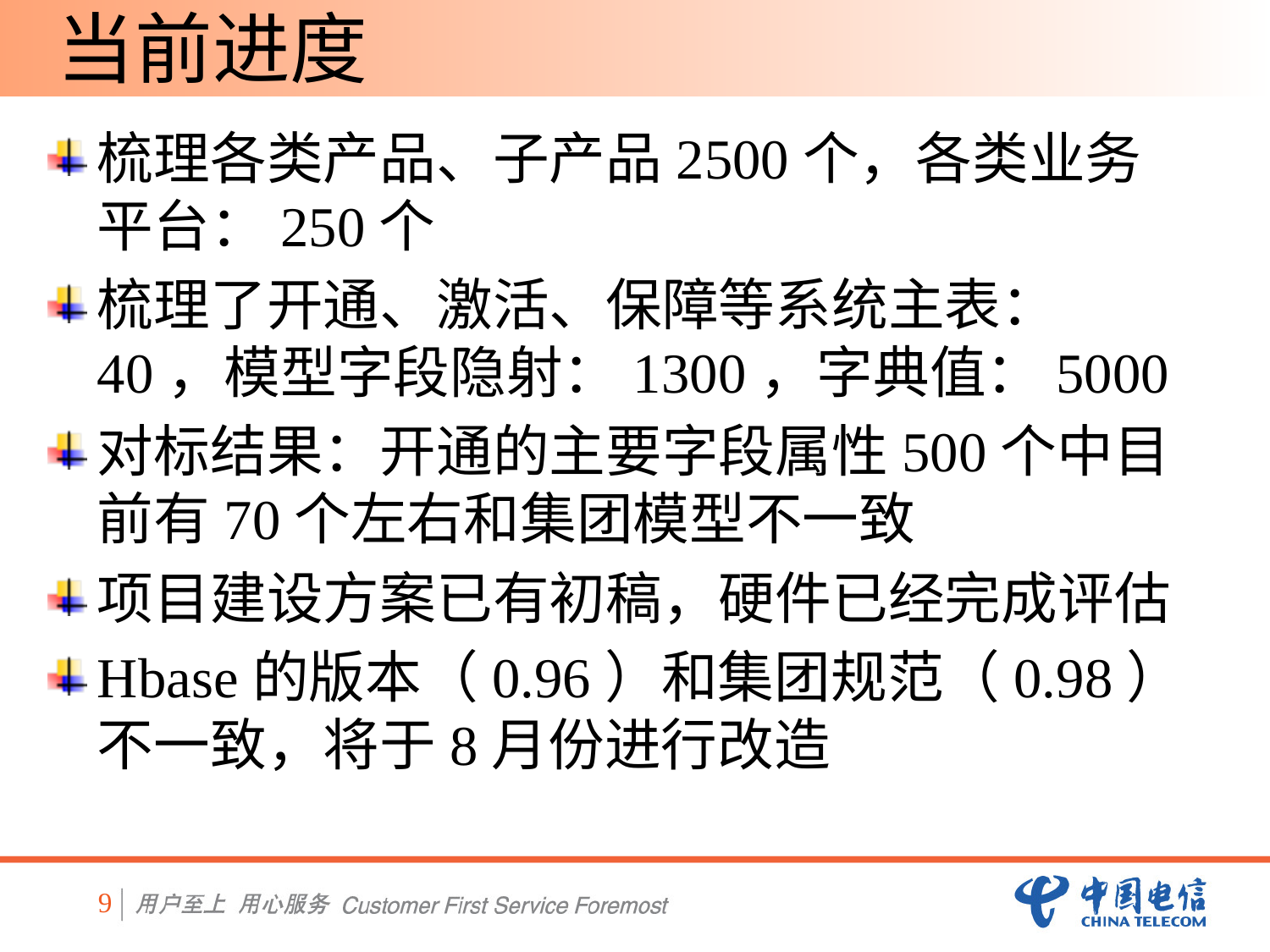

# 当前进度
梳理各类产品、子产品2500个，各类业务平台：250个
梳理了开通、激活、保障等系统主表：40，模型字段隐射：1300，字典值：5000
对标结果：开通的主要字段属性500个中目前有70个左右和集团模型不一致
项目建设方案已有初稿，硬件已经完成评估
Hbase的版本（0.96）和集团规范（0.98）不一致，将于8月份进行改造
9